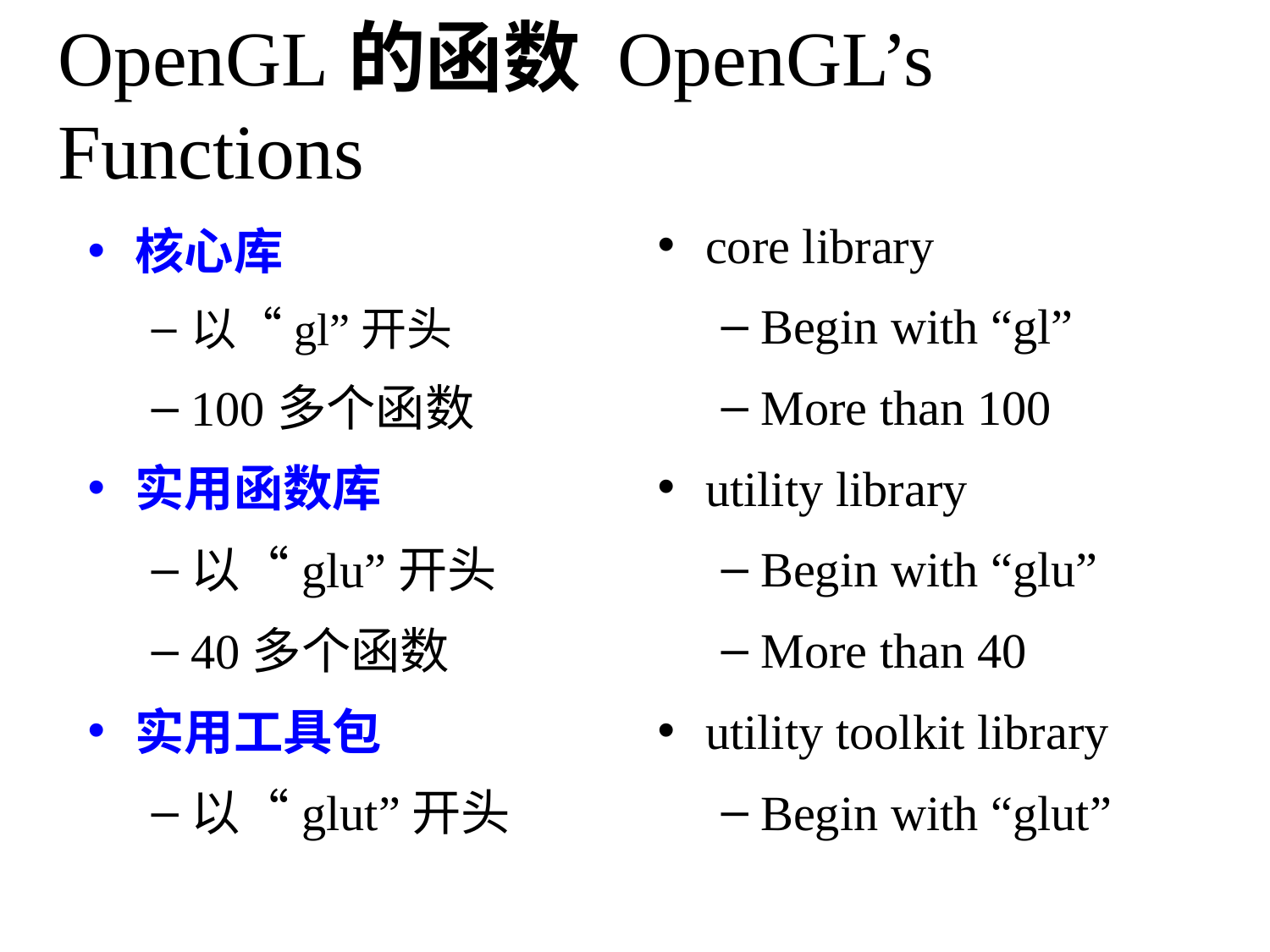

# OpenGL的函数 OpenGL’s Functions
core library
Begin with “gl”
More than 100
utility library
Begin with “glu”
More than 40
utility toolkit library
Begin with “glut”
核心库
以“gl”开头
100多个函数
实用函数库
以“glu”开头
40多个函数
实用工具包
以“glut”开头